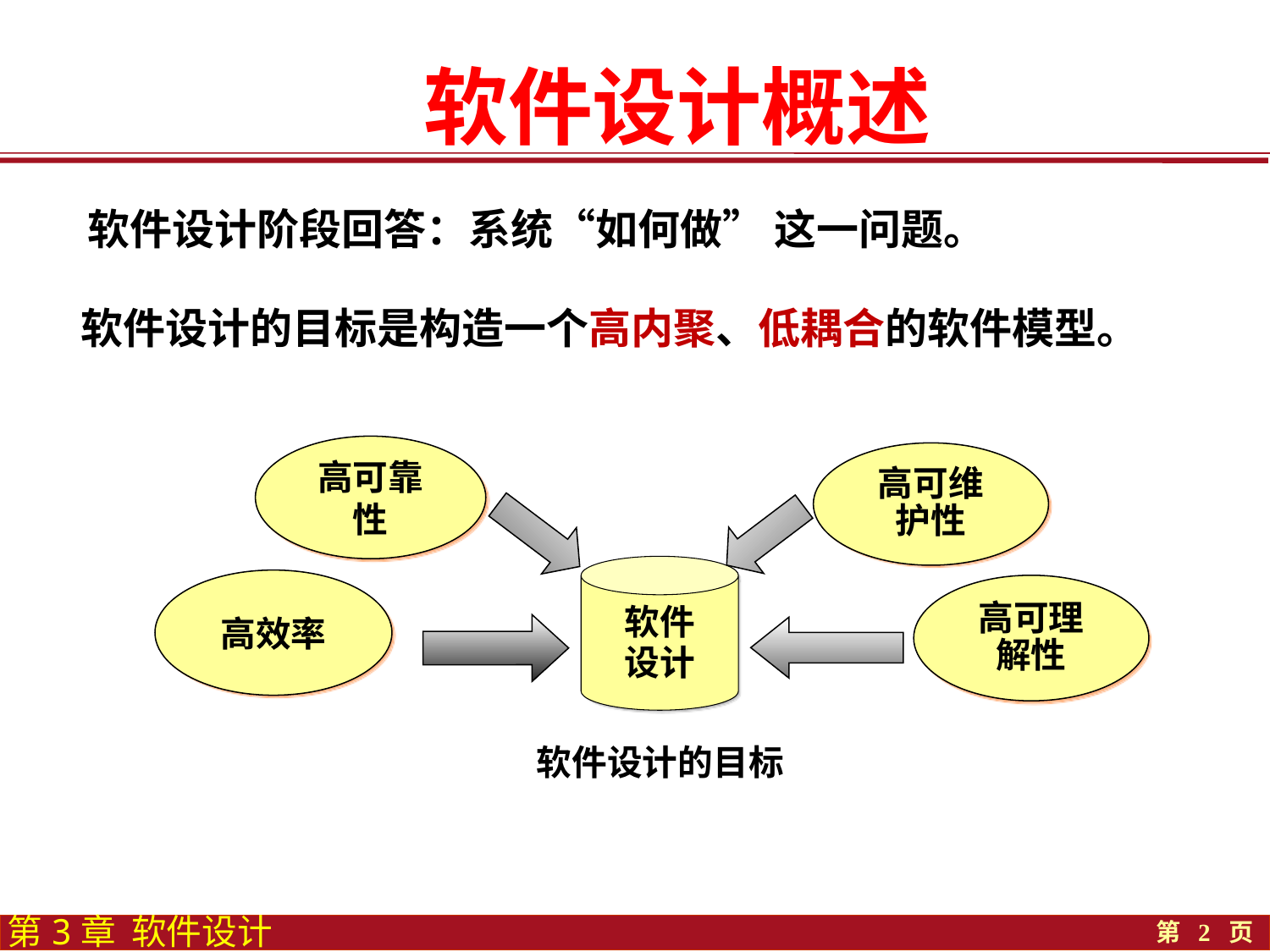

软件设计概述
软件设计阶段回答：系统“如何做” 这一问题。
软件设计的目标是构造一个高内聚、低耦合的软件模型。
高可靠性
高可维
护性

软件
设计

高效率
高可理
解性

软件设计的目标